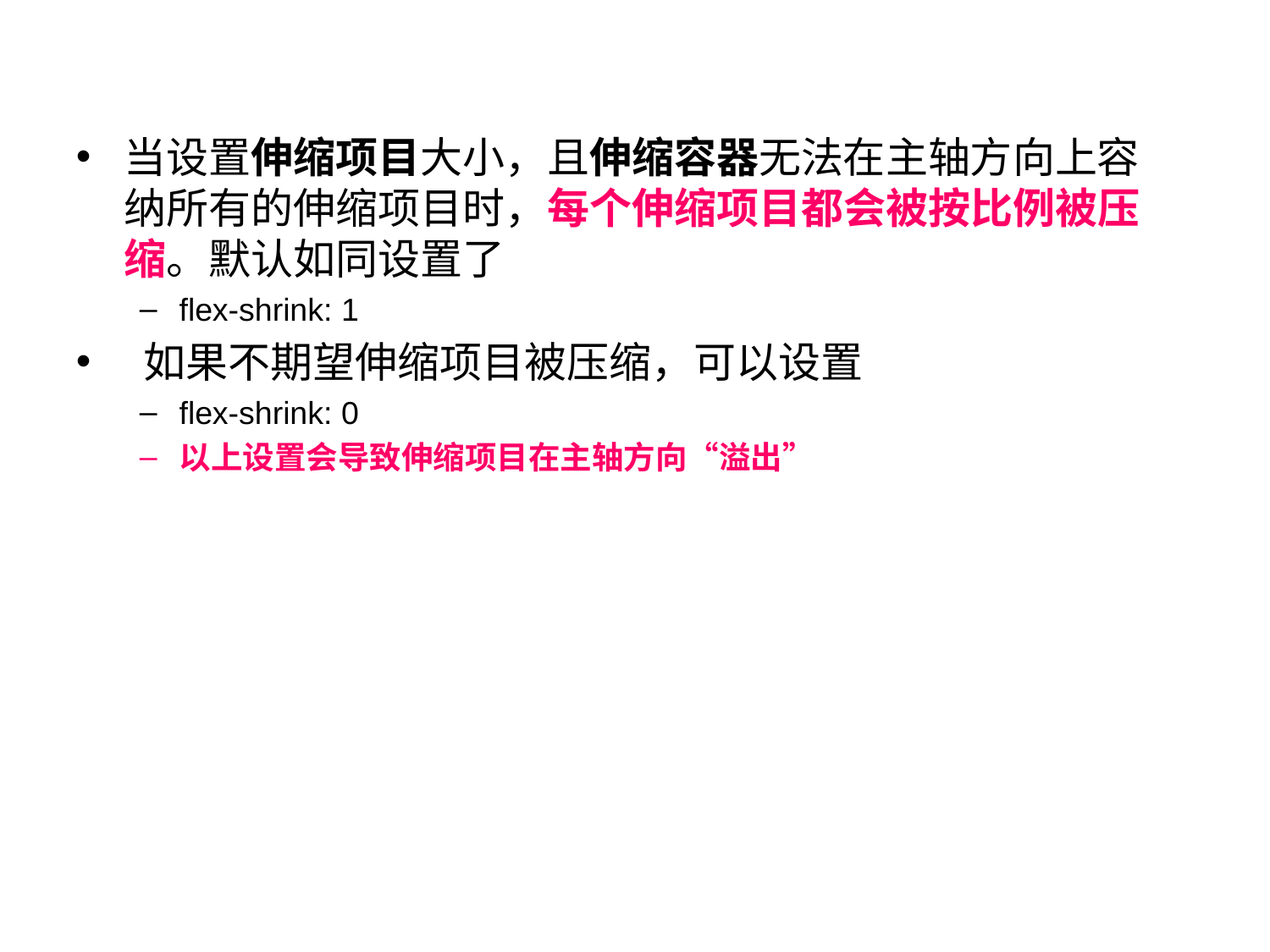

#
当设置伸缩项目大小，且伸缩容器无法在主轴方向上容纳所有的伸缩项目时，每个伸缩项目都会被按比例被压缩。默认如同设置了
flex-shrink: 1
 如果不期望伸缩项目被压缩，可以设置
flex-shrink: 0
以上设置会导致伸缩项目在主轴方向“溢出”